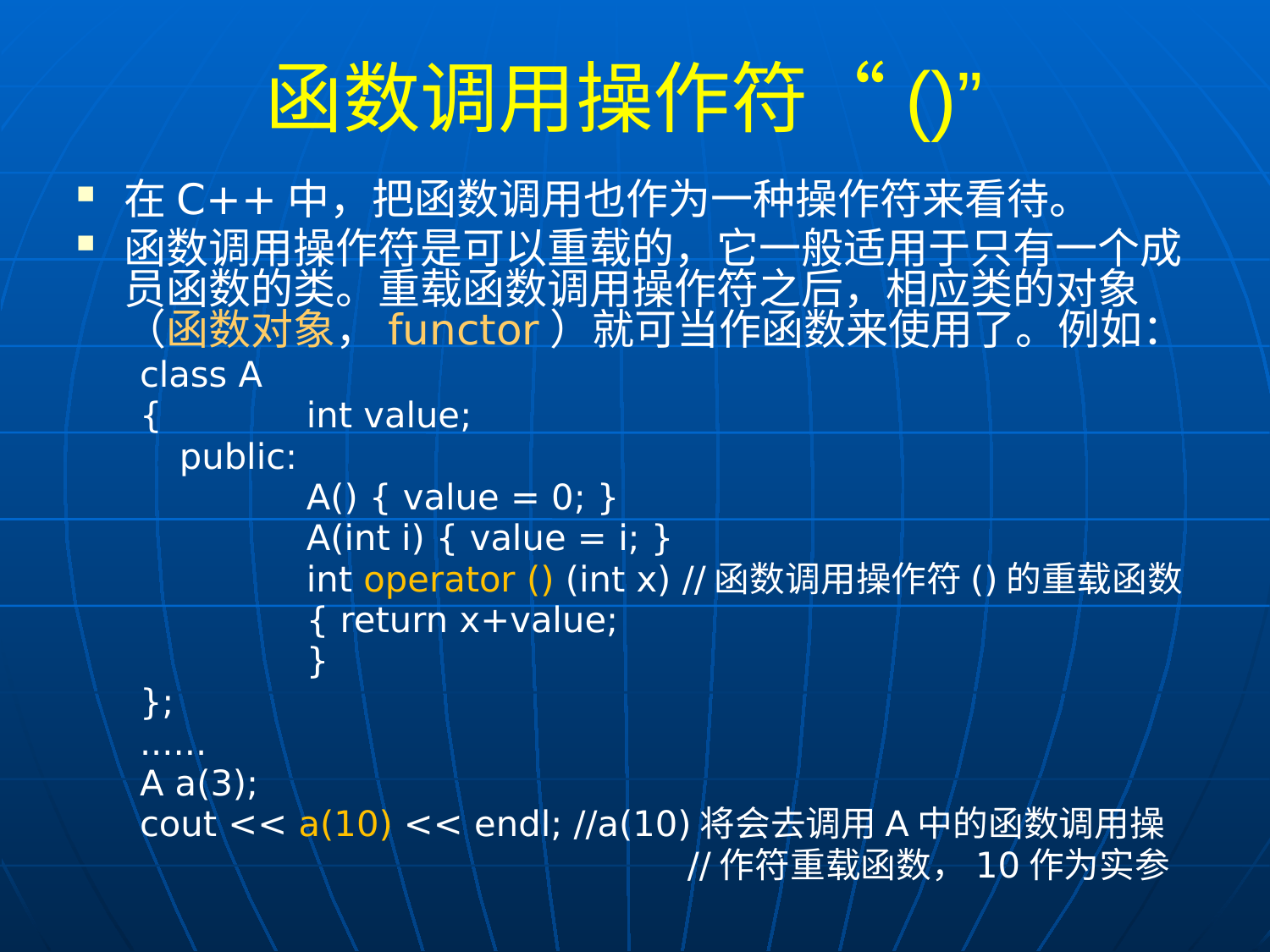

# 函数调用操作符“()”
在C++中，把函数调用也作为一种操作符来看待。
函数调用操作符是可以重载的，它一般适用于只有一个成员函数的类。重载函数调用操作符之后，相应类的对象（函数对象，functor）就可当作函数来使用了。例如：
class A
{		int value;
	public:
		A() { value = 0; }
		A(int i) { value = i; }
		int operator () (int x) //函数调用操作符()的重载函数
		{ return x+value;
		}
};
......
A a(3);
cout << a(10) << endl; //a(10)将会去调用A中的函数调用操
					//作符重载函数，10作为实参